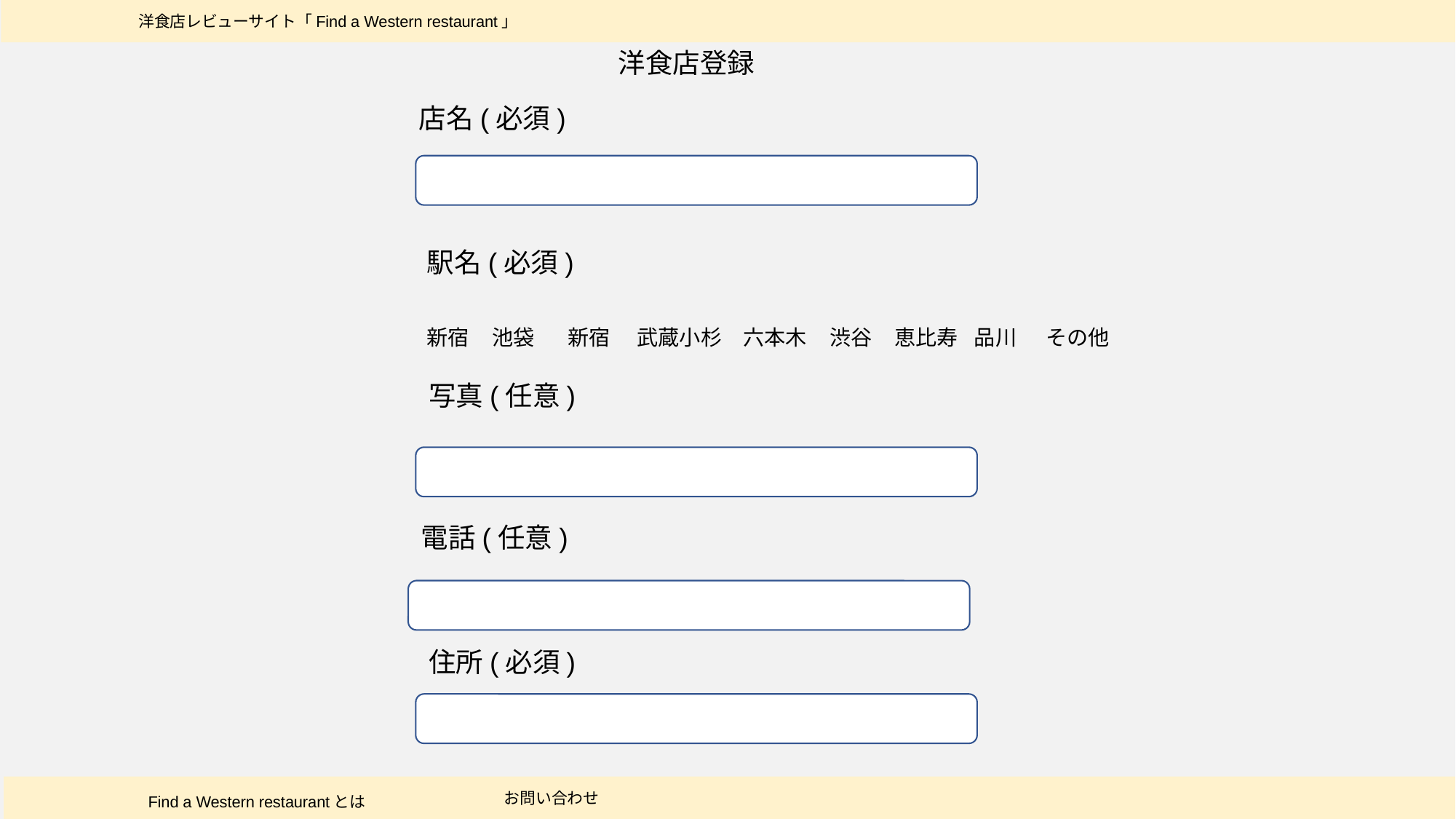

洋食店レビューサイト「Find a Western restaurant」
洋食店登録
店名(必須)

駅名(必須)
新宿
池袋
新宿
武蔵小杉
六本木
渋谷
恵比寿
品川
その他
写真(任意)

電話(任意)

住所(必須)

お問い合わせ
Find a Western restaurantとは